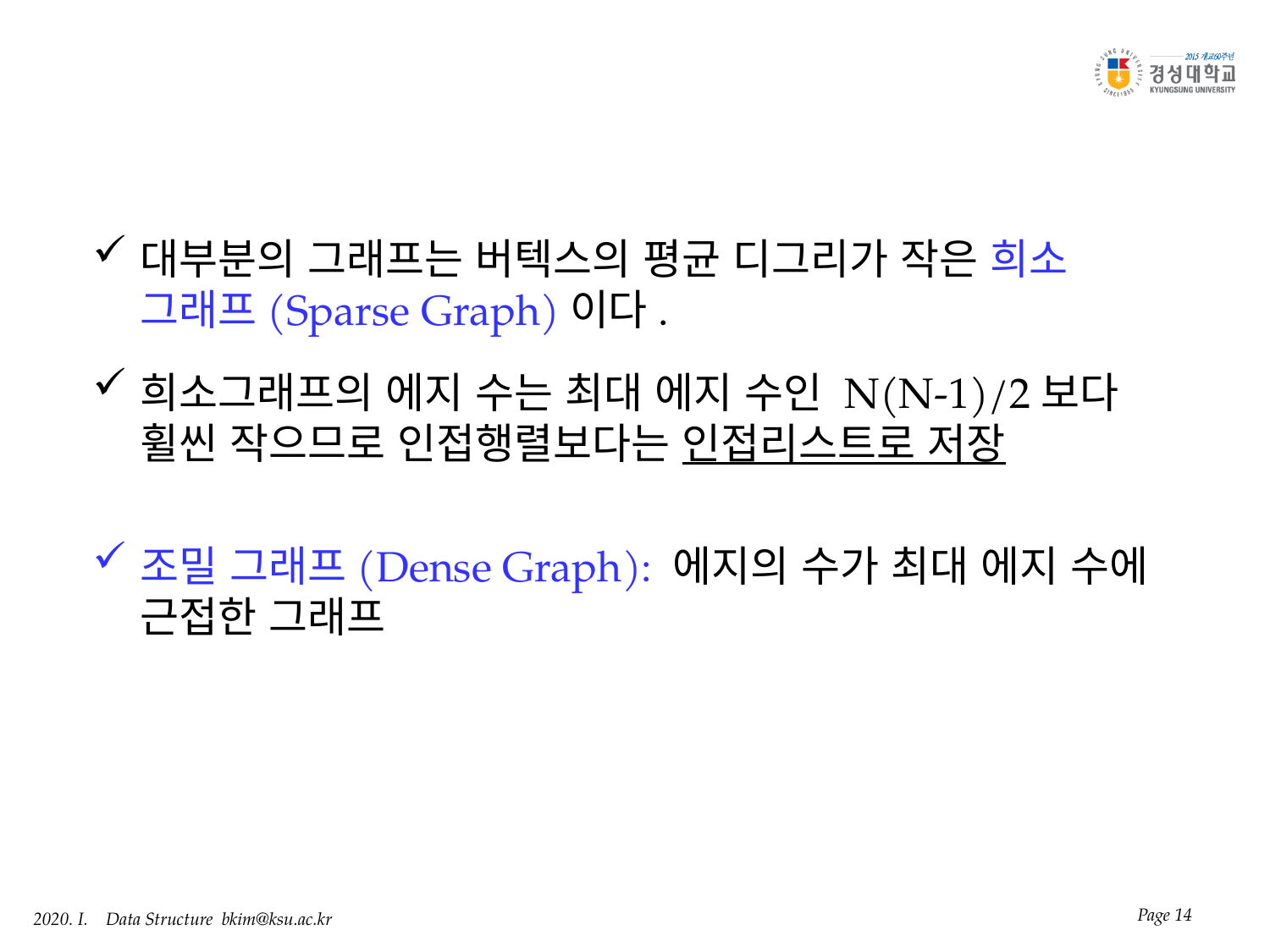

대부분의 그래프는 버텍스의 평균 디그리가 작은 희소 그래프(Sparse Graph)이다.
희소그래프의 에지 수는 최대 에지 수인 N(N-1)/2보다     휠씬 작으므로 인접행렬보다는 인접리스트로 저장

조밀 그래프(Dense Graph): 에지의 수가 최대 에지 수에  근접한 그래프
Page 14